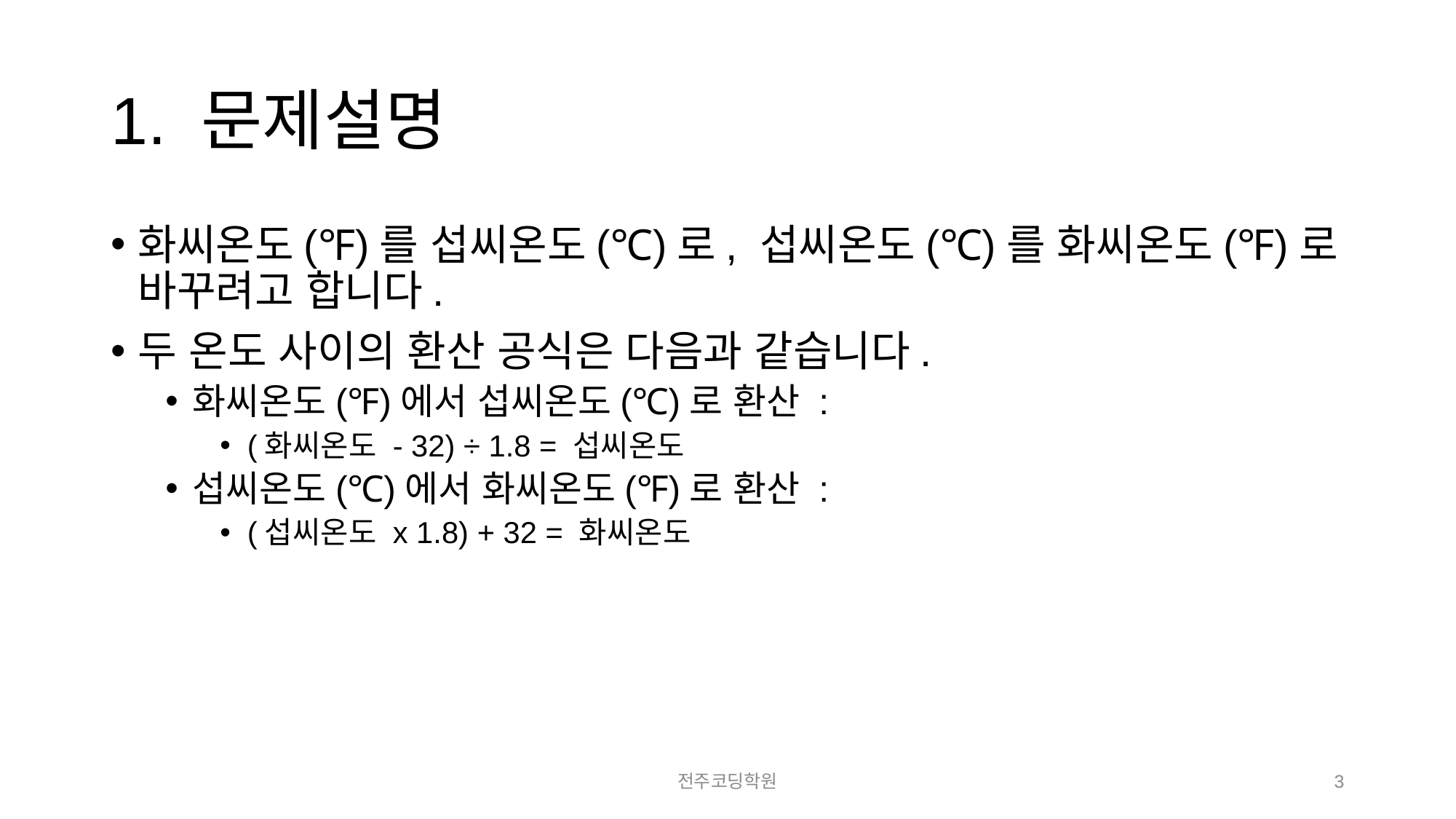

# 1. 문제설명
화씨온도(℉)를 섭씨온도(℃)로, 섭씨온도(℃)를 화씨온도(℉)로 바꾸려고 합니다.
두 온도 사이의 환산 공식은 다음과 같습니다.
화씨온도(℉)에서 섭씨온도(℃)로 환산 :
(화씨온도 - 32) ÷ 1.8 = 섭씨온도
섭씨온도(℃)에서 화씨온도(℉)로 환산 :
(섭씨온도 x 1.8) + 32 = 화씨온도
전주코딩학원
3